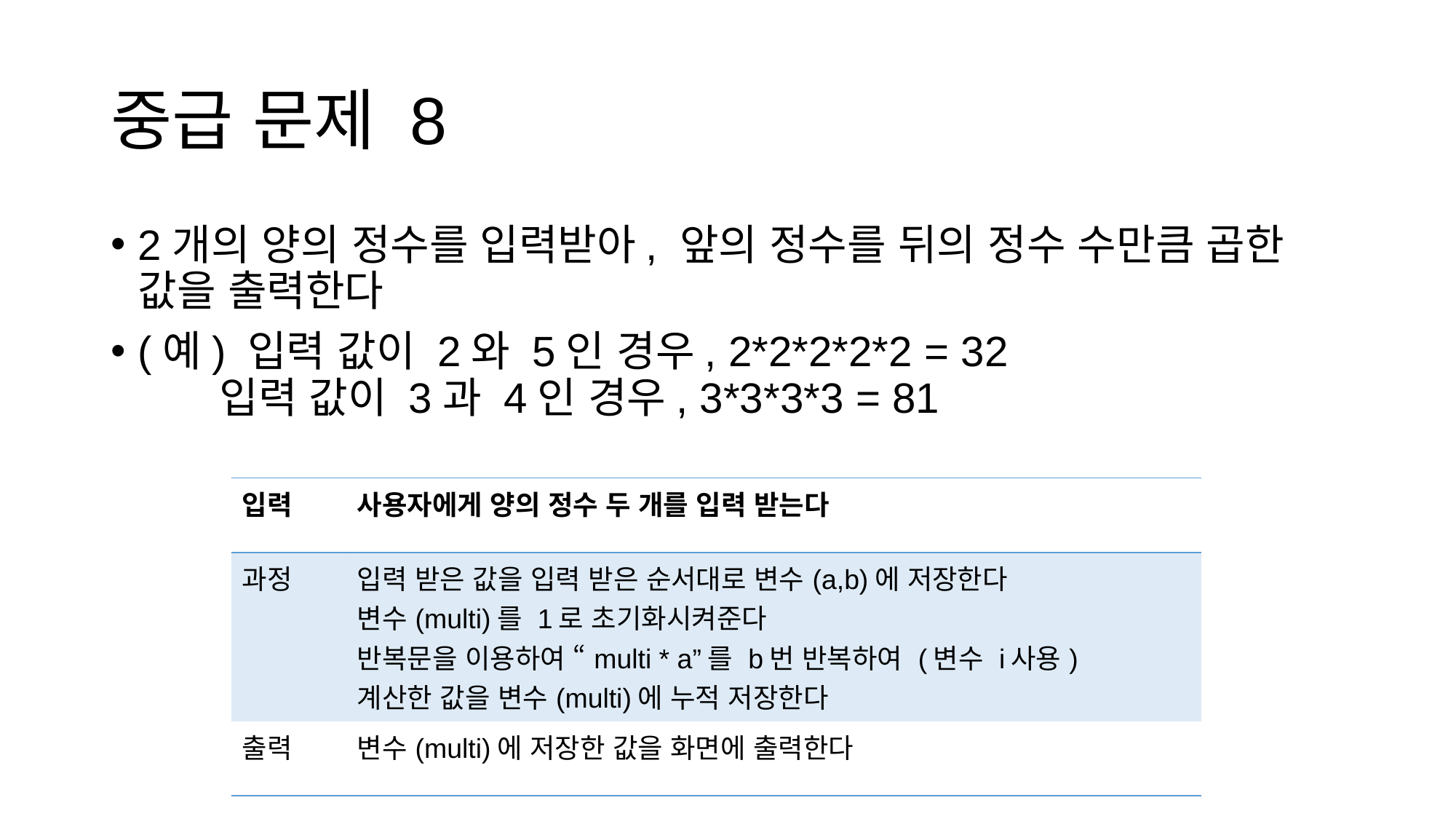

# 중급 문제 8
2개의 양의 정수를 입력받아, 앞의 정수를 뒤의 정수 수만큼 곱한 값을 출력한다
(예) 입력 값이 2와 5인 경우, 2*2*2*2*2 = 32
      입력 값이 3과 4인 경우, 3*3*3*3 = 81

| 입력 | 사용자에게 양의 정수 두 개를 입력 받는다 |
| --- | --- |
| 과정 | 입력 받은 값을 입력 받은 순서대로 변수(a,b)에 저장한다 변수(multi)를 1로 초기화시켜준다 반복문을 이용하여 “multi \* a”를 b번 반복하여 (변수 i사용) 계산한 값을 변수(multi)에 누적 저장한다 |
| 출력 | 변수(multi)에 저장한 값을 화면에 출력한다 |